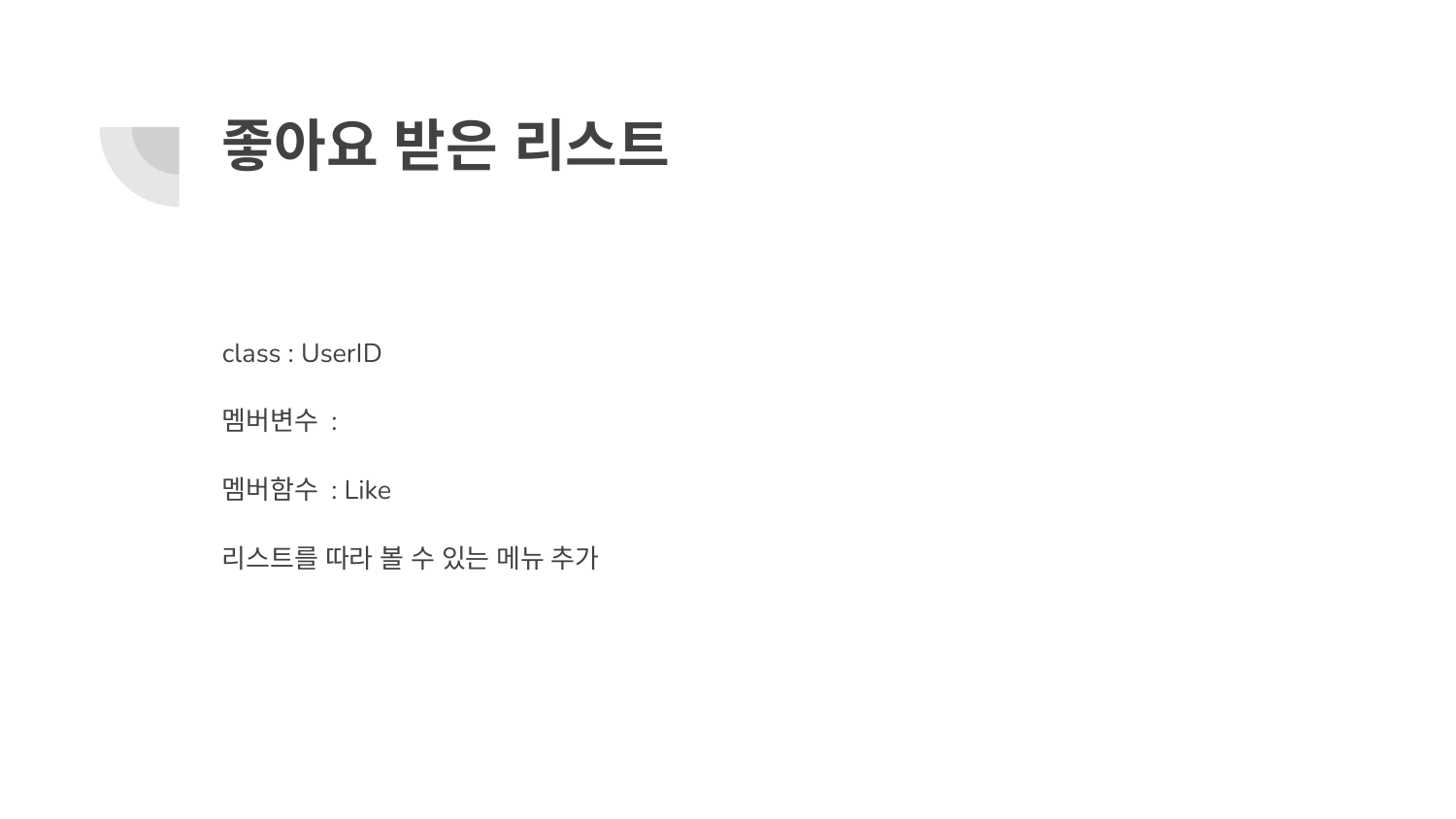

# 좋아요 받은 리스트
class : UserID
멤버변수 :
멤버함수 : Like
리스트를 따라 볼 수 있는 메뉴 추가